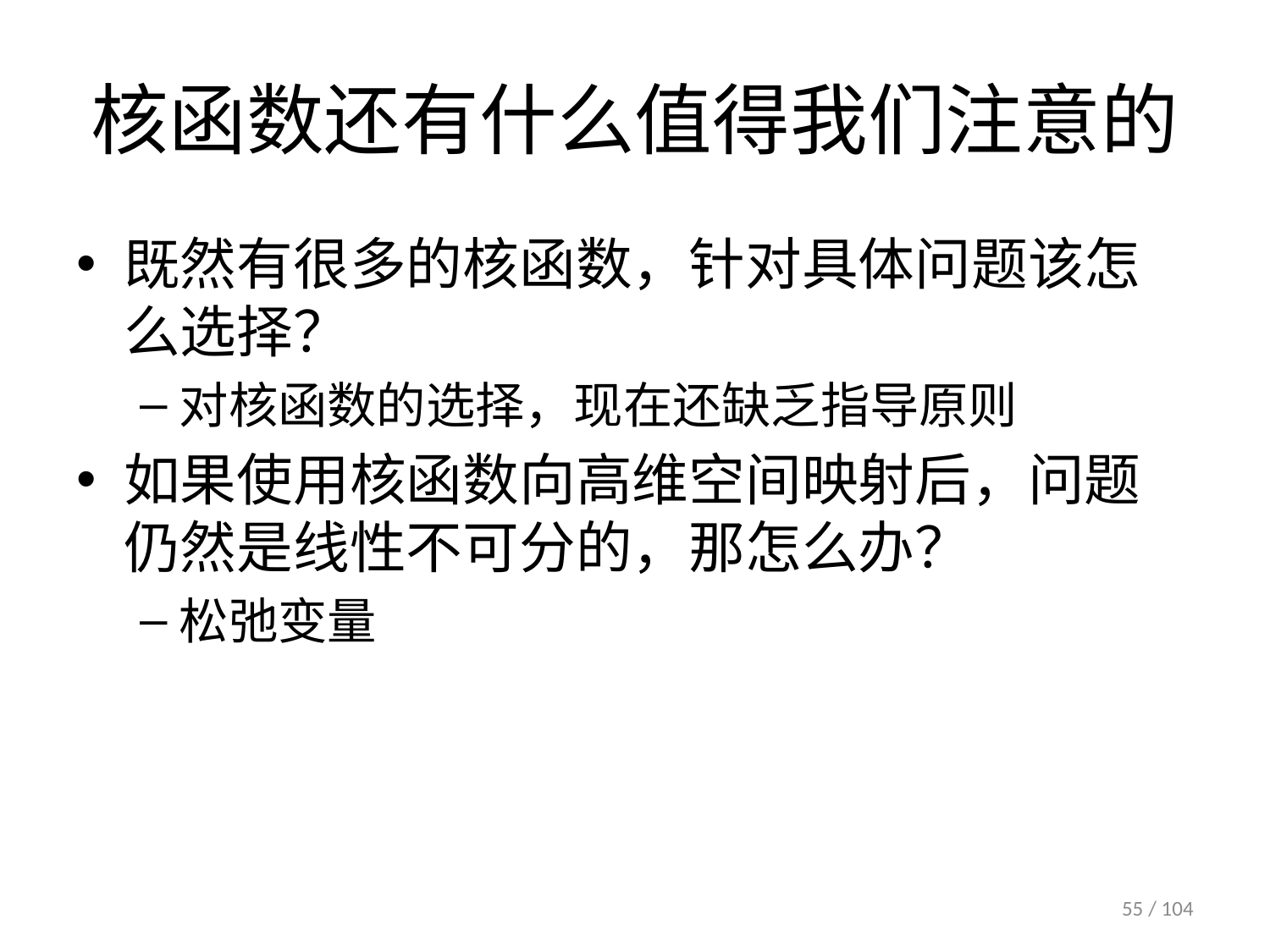

# 核函数还有什么值得我们注意的
既然有很多的核函数，针对具体问题该怎么选择？
对核函数的选择，现在还缺乏指导原则
如果使用核函数向高维空间映射后，问题仍然是线性不可分的，那怎么办？
松弛变量

55